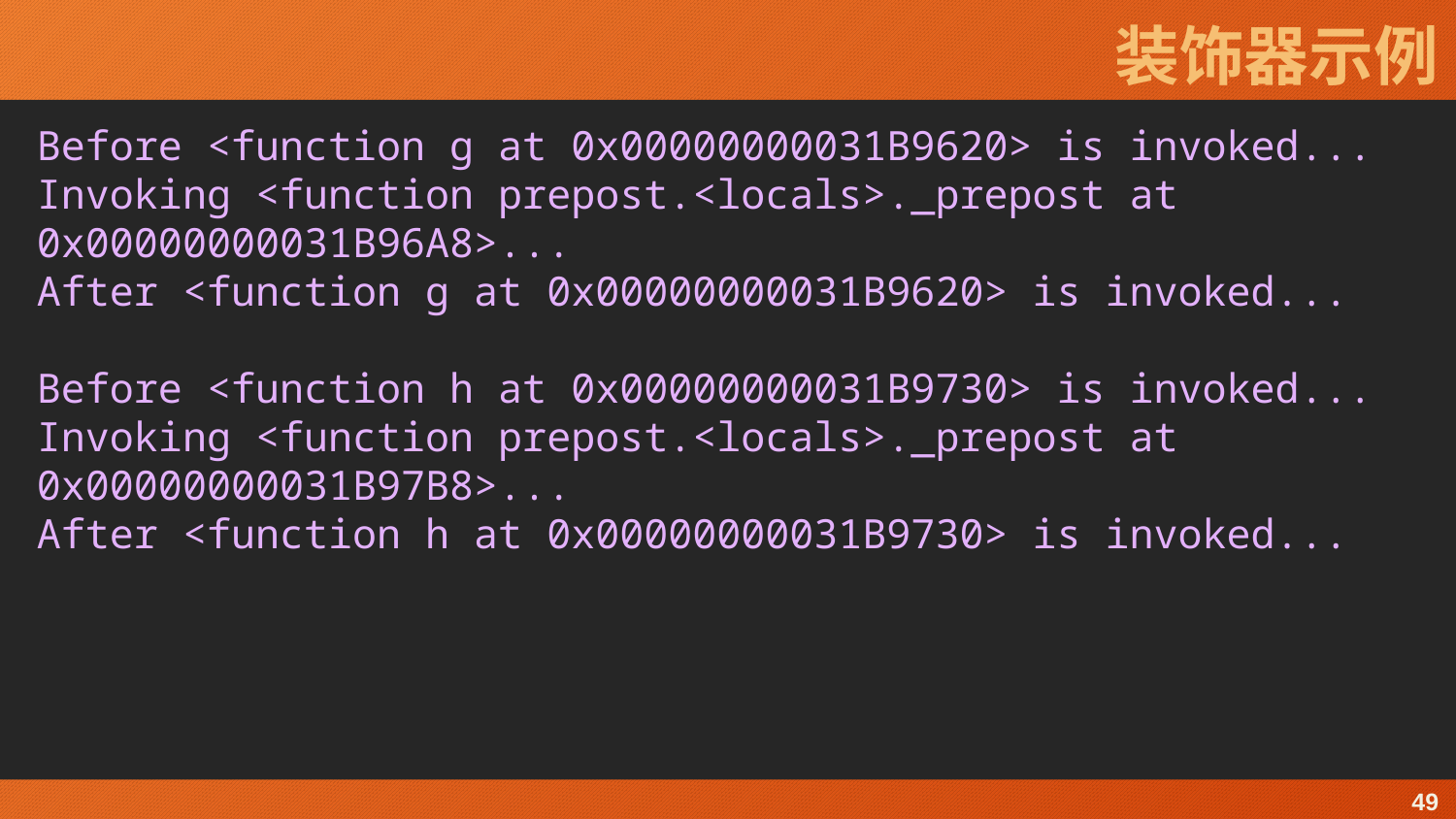

# 装饰器示例
Before <function g at 0x00000000031B9620> is invoked...
Invoking <function prepost.<locals>._prepost at 0x00000000031B96A8>...
After <function g at 0x00000000031B9620> is invoked...

Before <function h at 0x00000000031B9730> is invoked...
Invoking <function prepost.<locals>._prepost at 0x00000000031B97B8>...
After <function h at 0x00000000031B9730> is invoked...
49